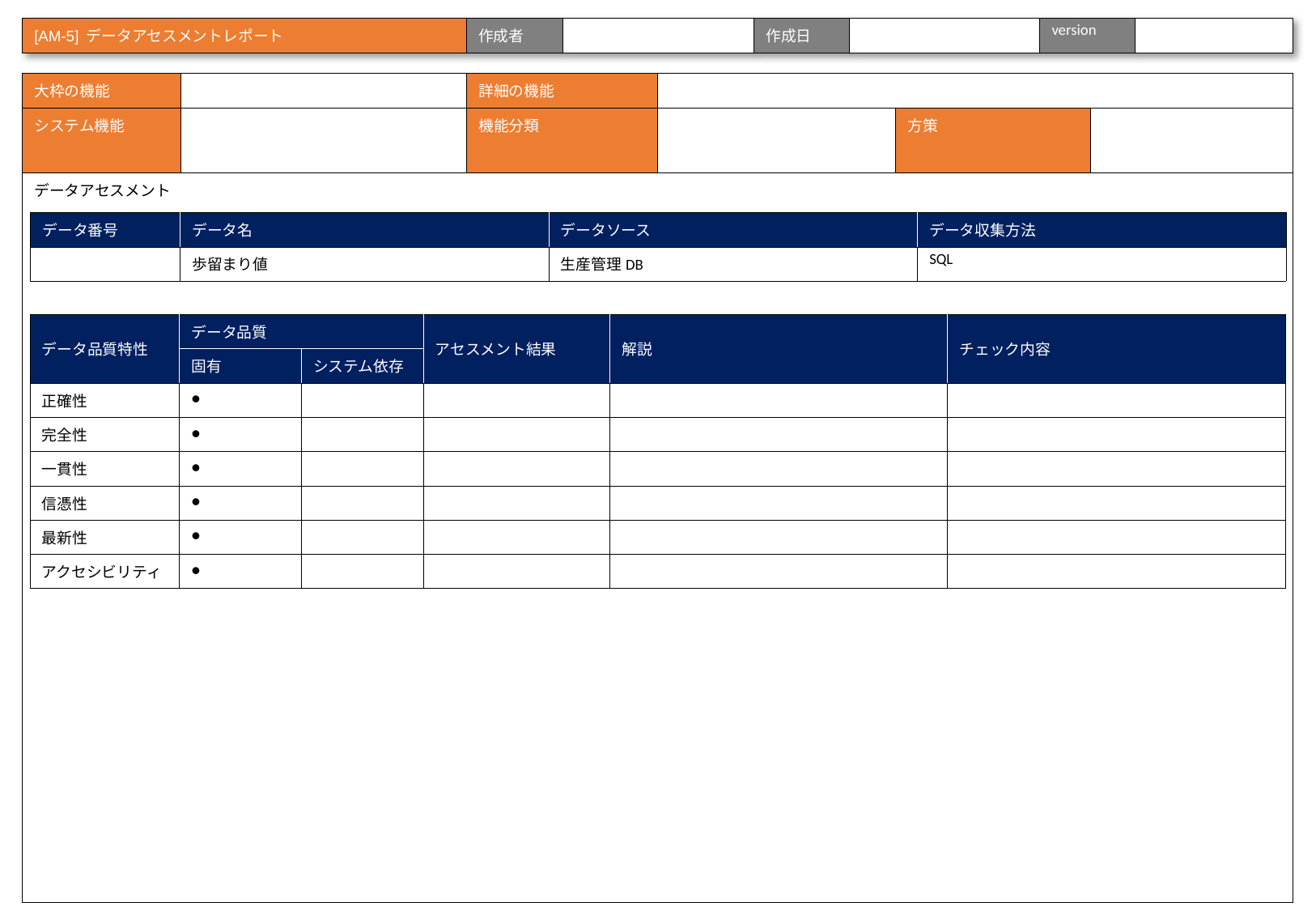

| データ番号 | データ名 | データソース | データ収集方法 |
| --- | --- | --- | --- |
|  | 歩留まり値 | 生産管理DB | SQL |
| データ品質特性 | データ品質 |  | アセスメント結果 | 解説 | チェック内容 |
| --- | --- | --- | --- | --- | --- |
|  | 固有 | システム依存 |  |  |  |
| 正確性 | ● |  |  |  |  |
| 完全性 | ● |  |  |  |  |
| 一貫性 | ● |  |  |  |  |
| 信憑性 | ● |  |  |  |  |
| 最新性 | ● |  |  |  |  |
| アクセシビリティ | ● |  |  |  |  |